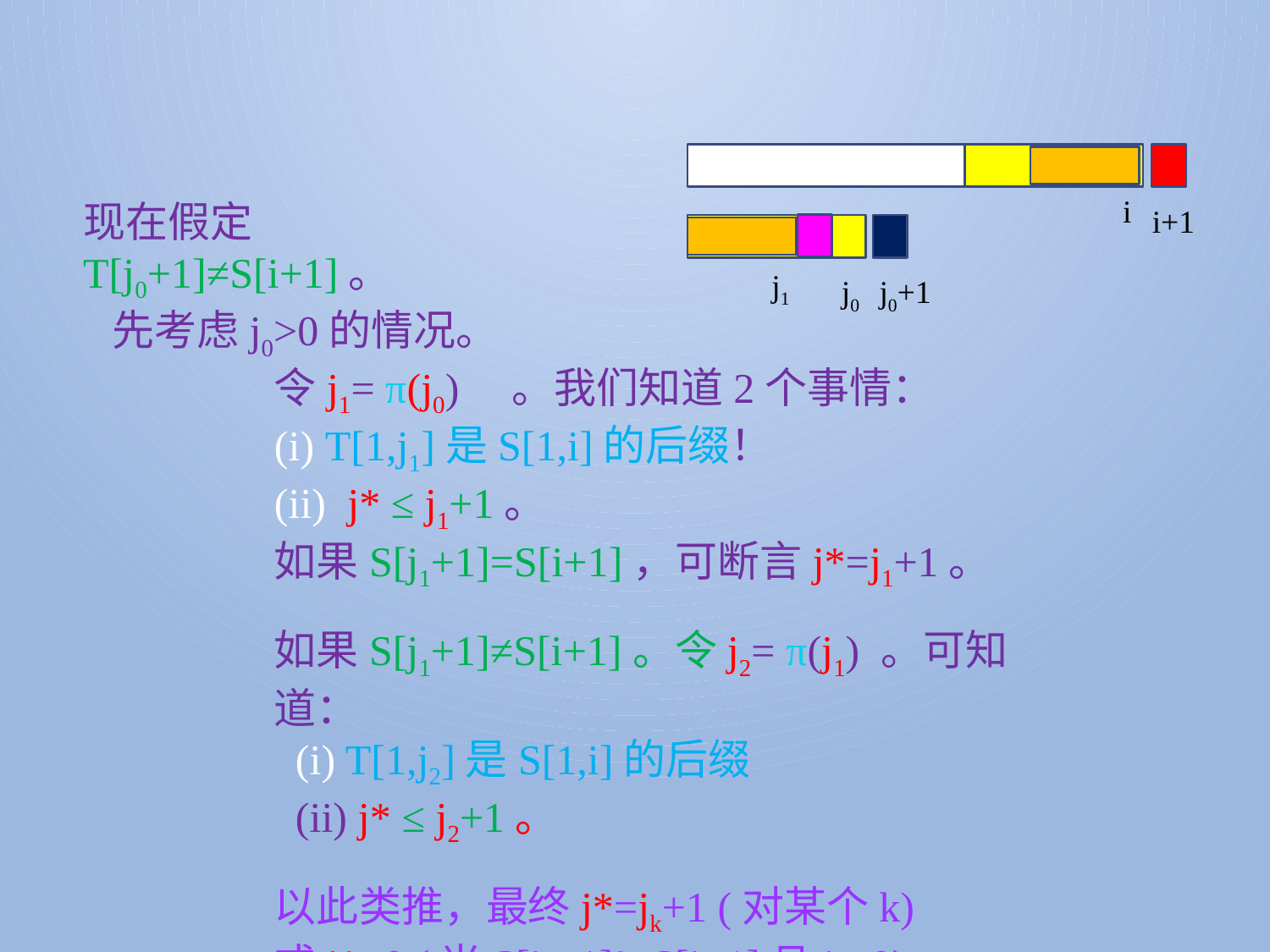

i
现在假定T[j0+1]≠S[i+1]。
  先考虑j0>0的情况。
i+1

j1
j0
j0+1
令j1= π(j0)    。我们知道2个事情：
(i) T[1,j1]是S[1,i]的后缀！
(ii)  j* ≤ j1+1。
如果S[j1+1]=S[i+1]，可断言j*=j1+1。
如果S[j1+1]≠S[i+1]。令j2= π(j1) 。可知道：
  (i) T[1,j2]是S[1,i]的后缀
  (ii) j* ≤ j2+1。
以此类推，最终j*=jk+1 (对某个k)
或j*=0 (当S[jk+1]!=S[i+1]且jk=0)。